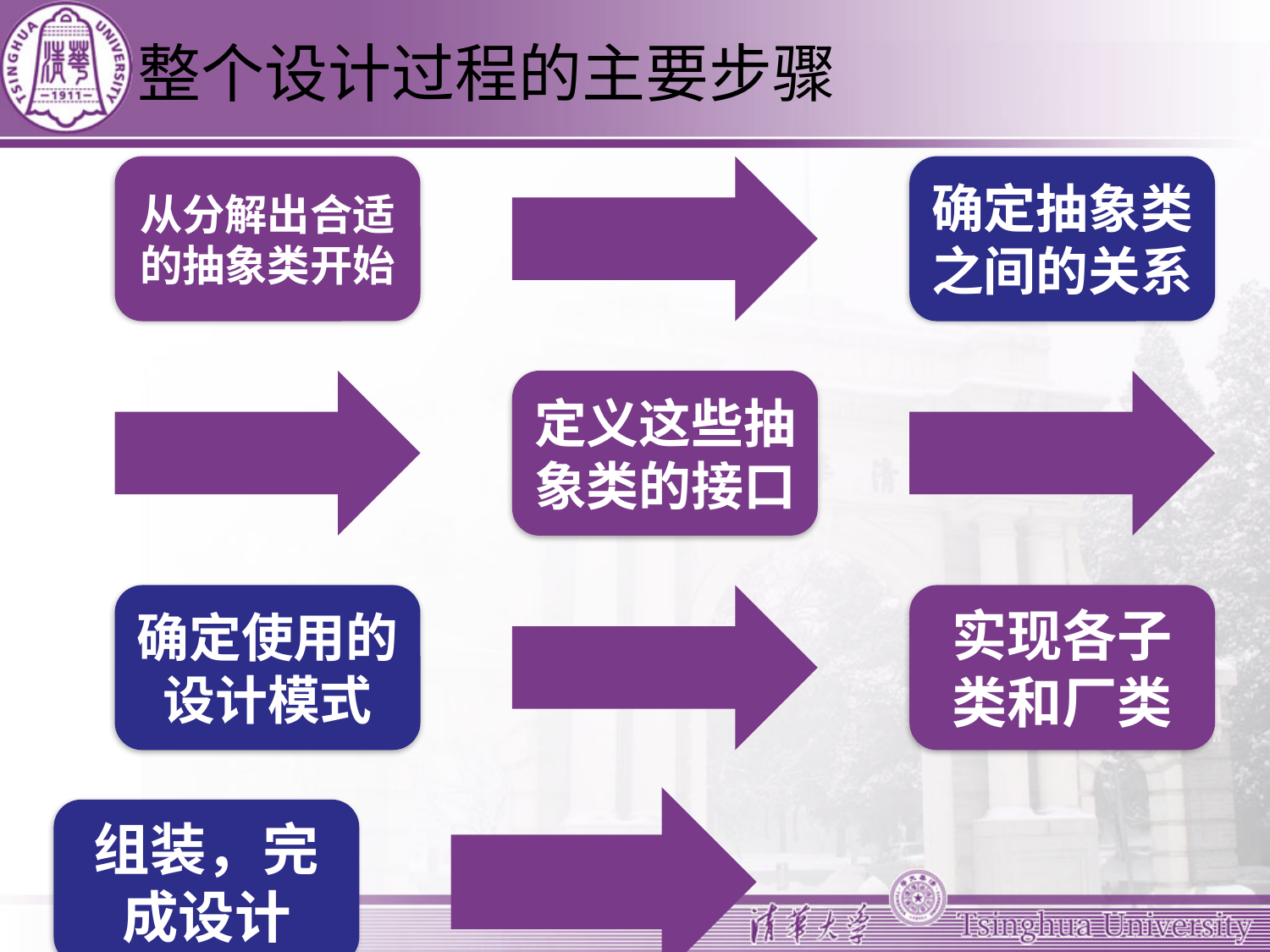

# 整个设计过程的主要步骤
从分解出合适的抽象类开始
确定抽象类之间的关系
定义这些抽象类的接口
确定使用的设计模式
实现各子类和厂类
组装，完成设计